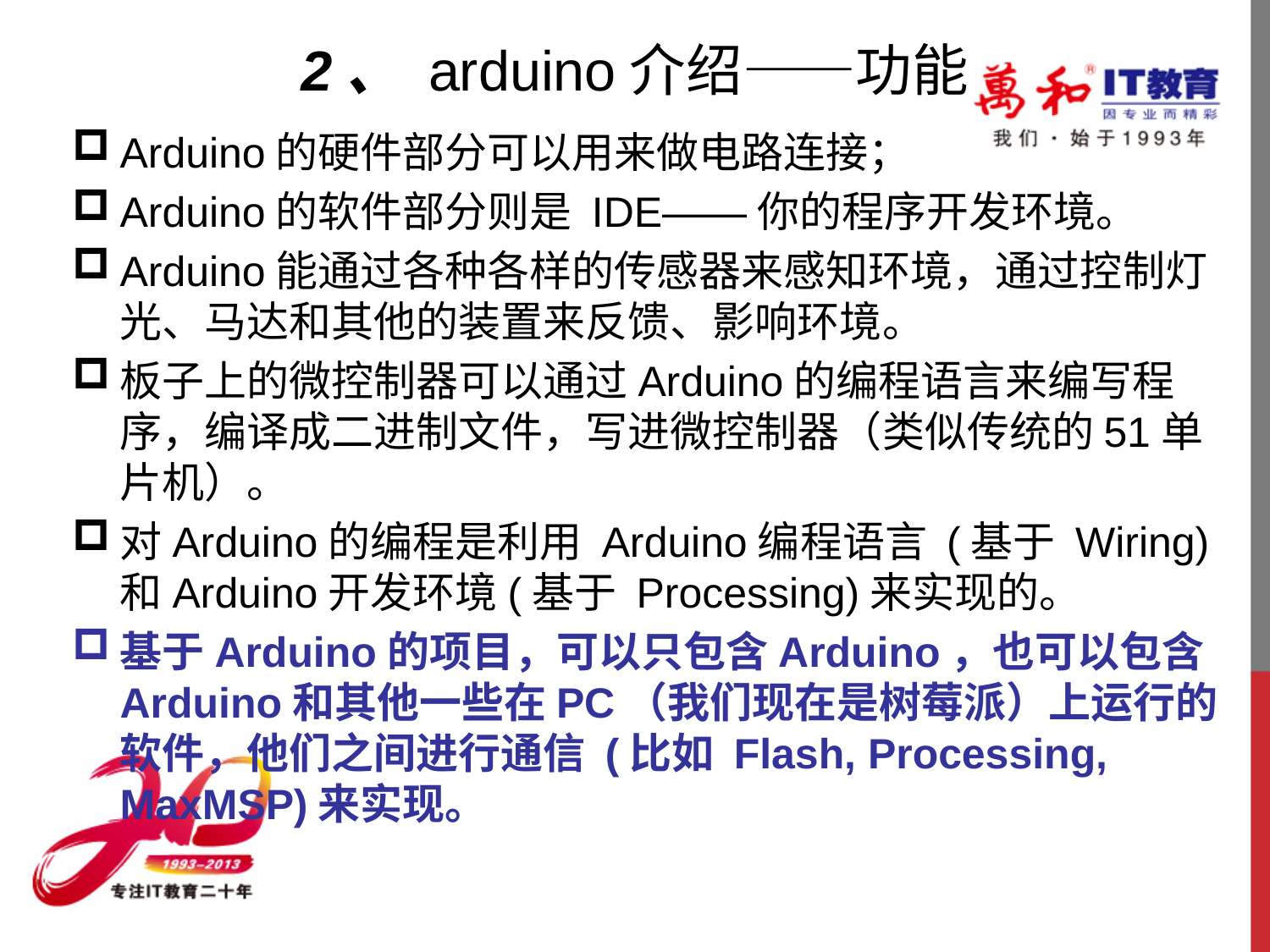

# 2、 arduino介绍——功能
Arduino的硬件部分可以用来做电路连接；
Arduino的软件部分则是 IDE——你的程序开发环境。
Arduino能通过各种各样的传感器来感知环境，通过控制灯光、马达和其他的装置来反馈、影响环境。
板子上的微控制器可以通过Arduino的编程语言来编写程序，编译成二进制文件，写进微控制器（类似传统的51单片机）。
对Arduino的编程是利用 Arduino编程语言 (基于 Wiring)和Arduino开发环境(基于 Processing)来实现的。
基于Arduino的项目，可以只包含Arduino，也可以包含Arduino和其他一些在PC（我们现在是树莓派）上运行的软件，他们之间进行通信 (比如 Flash, Processing, MaxMSP)来实现。